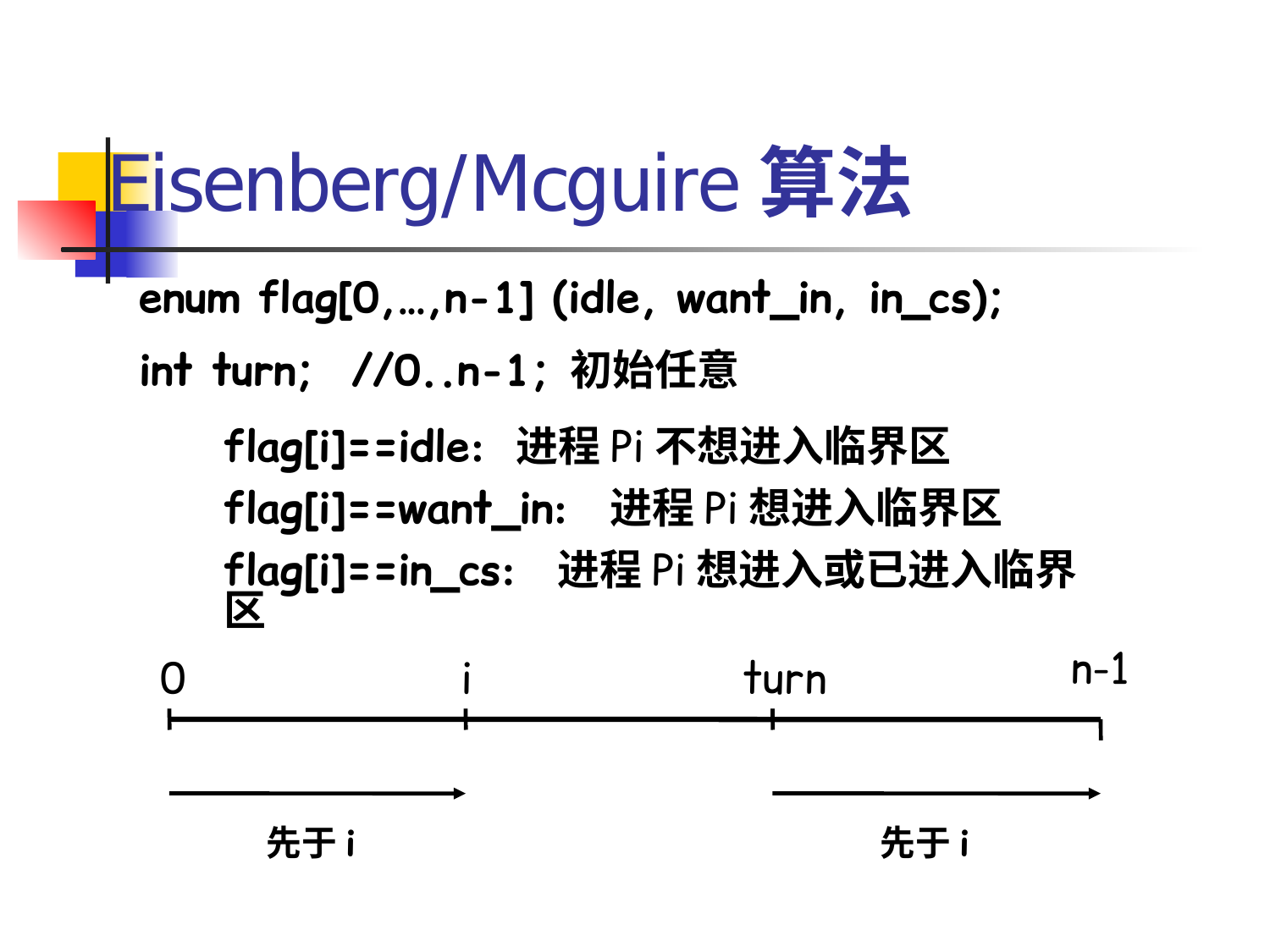

# Eisenberg/Mcguire算法
enum flag[0,…,n-1] (idle, want_in, in_cs);
int turn;  //0..n-1; 初始任意
flag[i]==idle:  进程Pi不想进入临界区
flag[i]==want_in:   进程Pi想进入临界区
flag[i]==in_cs:   进程Pi想进入或已进入临界区
n-1
0
  i
turn

先于i
先于i